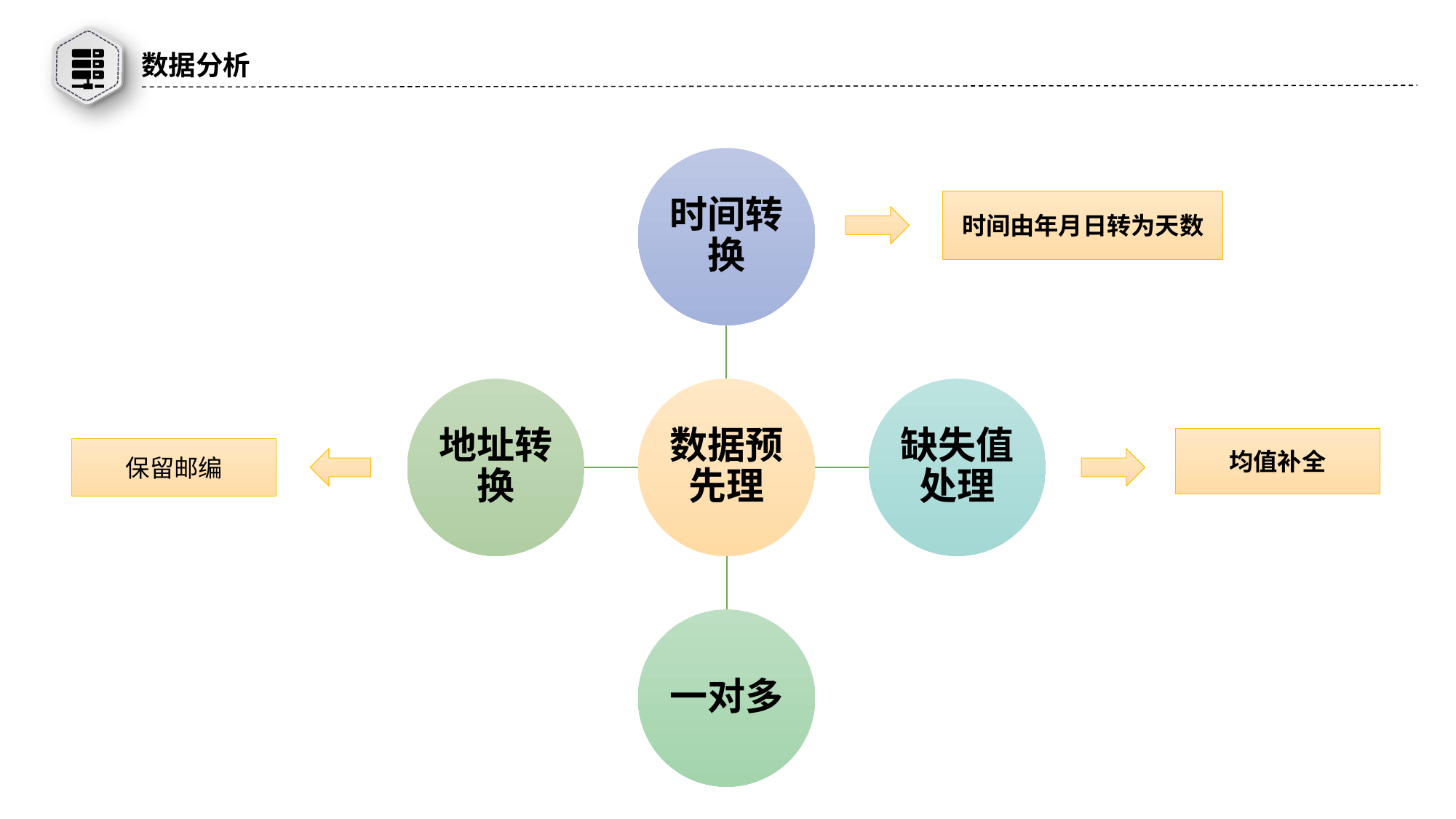

数据分析

数据预先理

时间转换

缺失值处理

一对多

地址转换
时间由年月日转为天数

均值补全
保留邮编